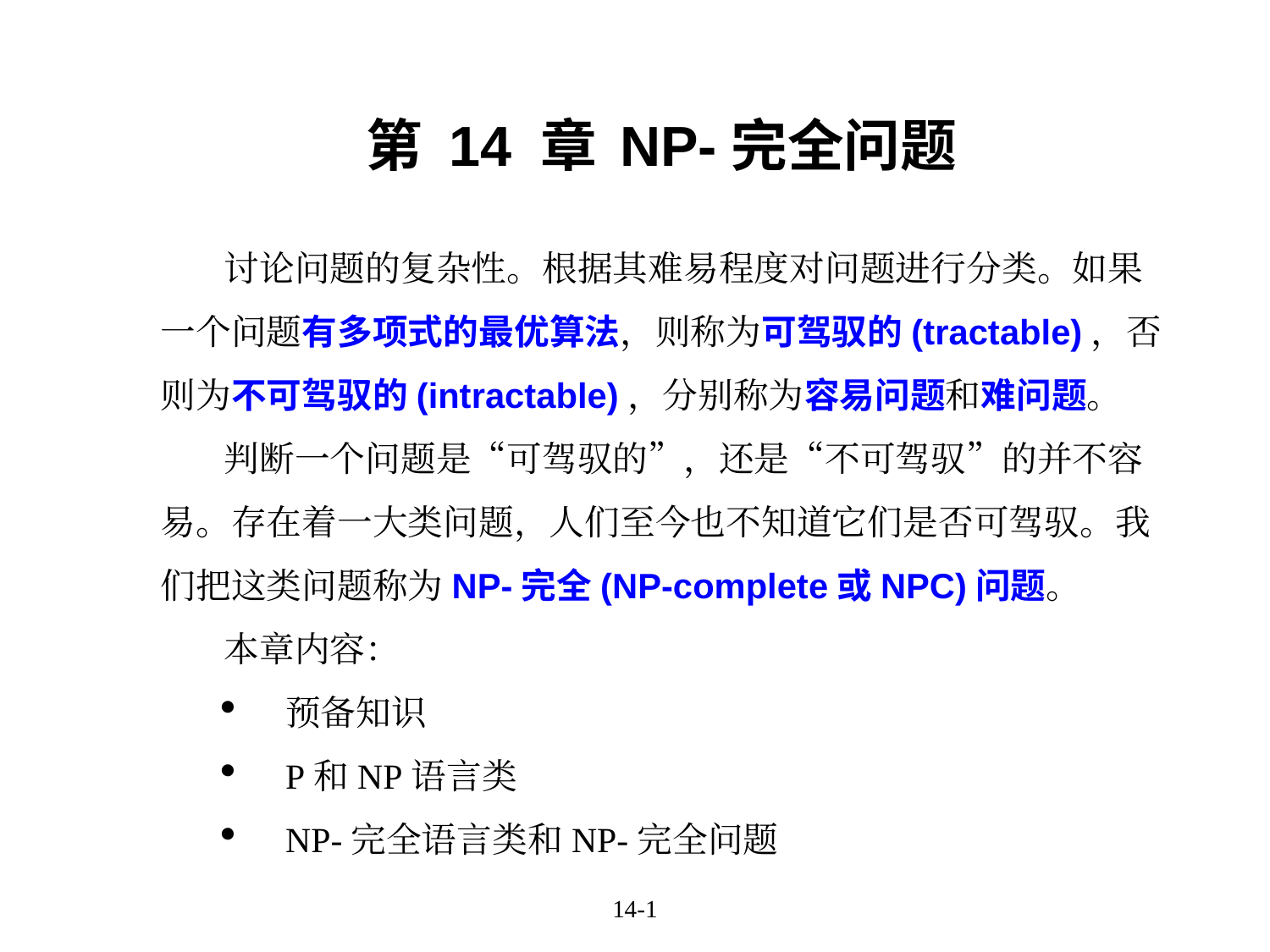

# 第 14 章	NP-完全问题
讨论问题的复杂性。根据其难易程度对问题进行分类。如果一个问题有多项式的最优算法，则称为可驾驭的(tractable)，否则为不可驾驭的(intractable)，分别称为容易问题和难问题。
判断一个问题是“可驾驭的”，还是“不可驾驭”的并不容易。存在着一大类问题，人们至今也不知道它们是否可驾驭。我们把这类问题称为NP-完全(NP-complete或NPC)问题。
	本章内容：
预备知识
P和NP语言类
NP-完全语言类和NP-完全问题
14-1